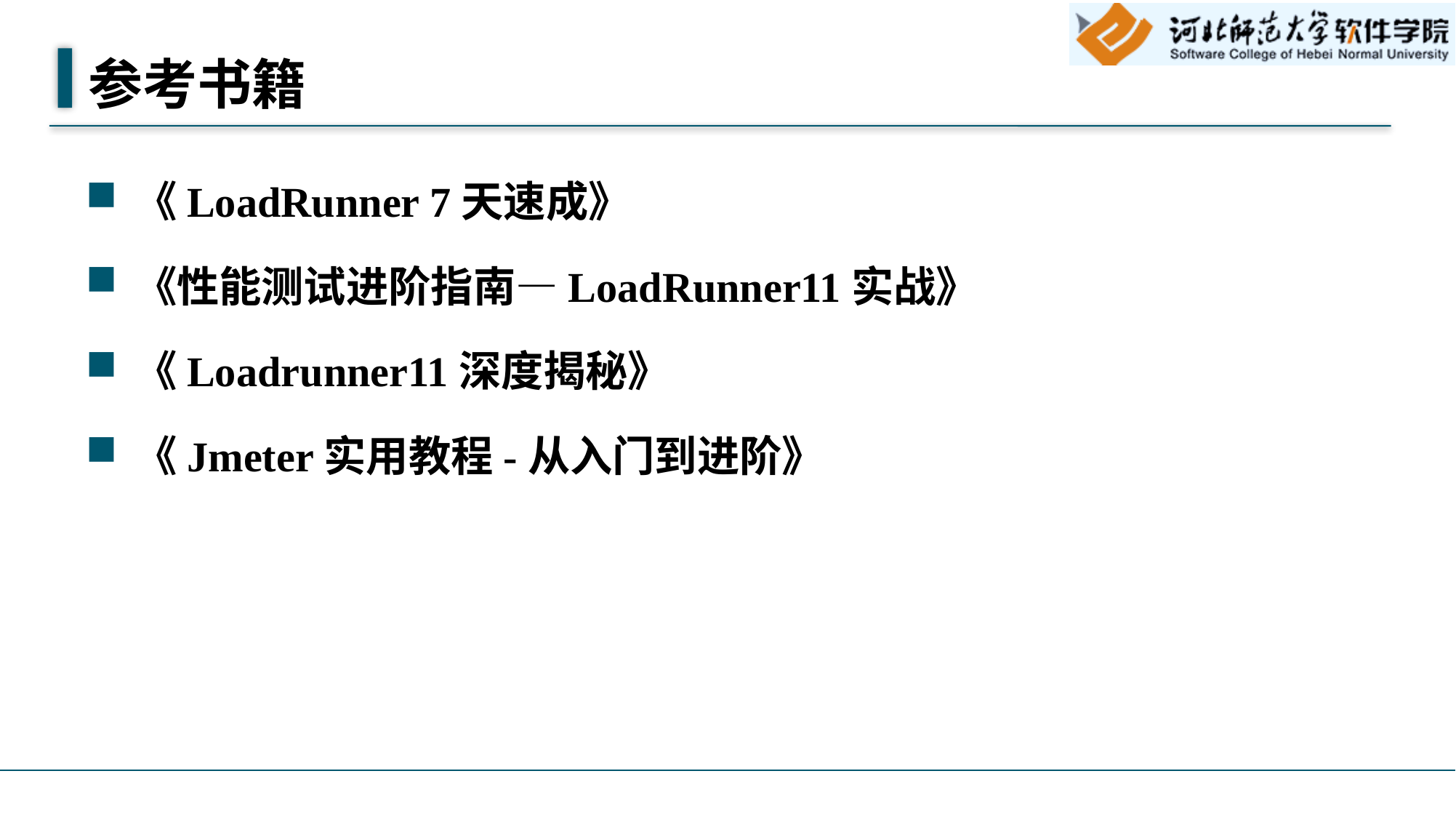

# 参考书籍
《LoadRunner 7天速成》
《性能测试进阶指南—LoadRunner11实战》
《Loadrunner11深度揭秘》
《Jmeter实用教程-从入门到进阶》